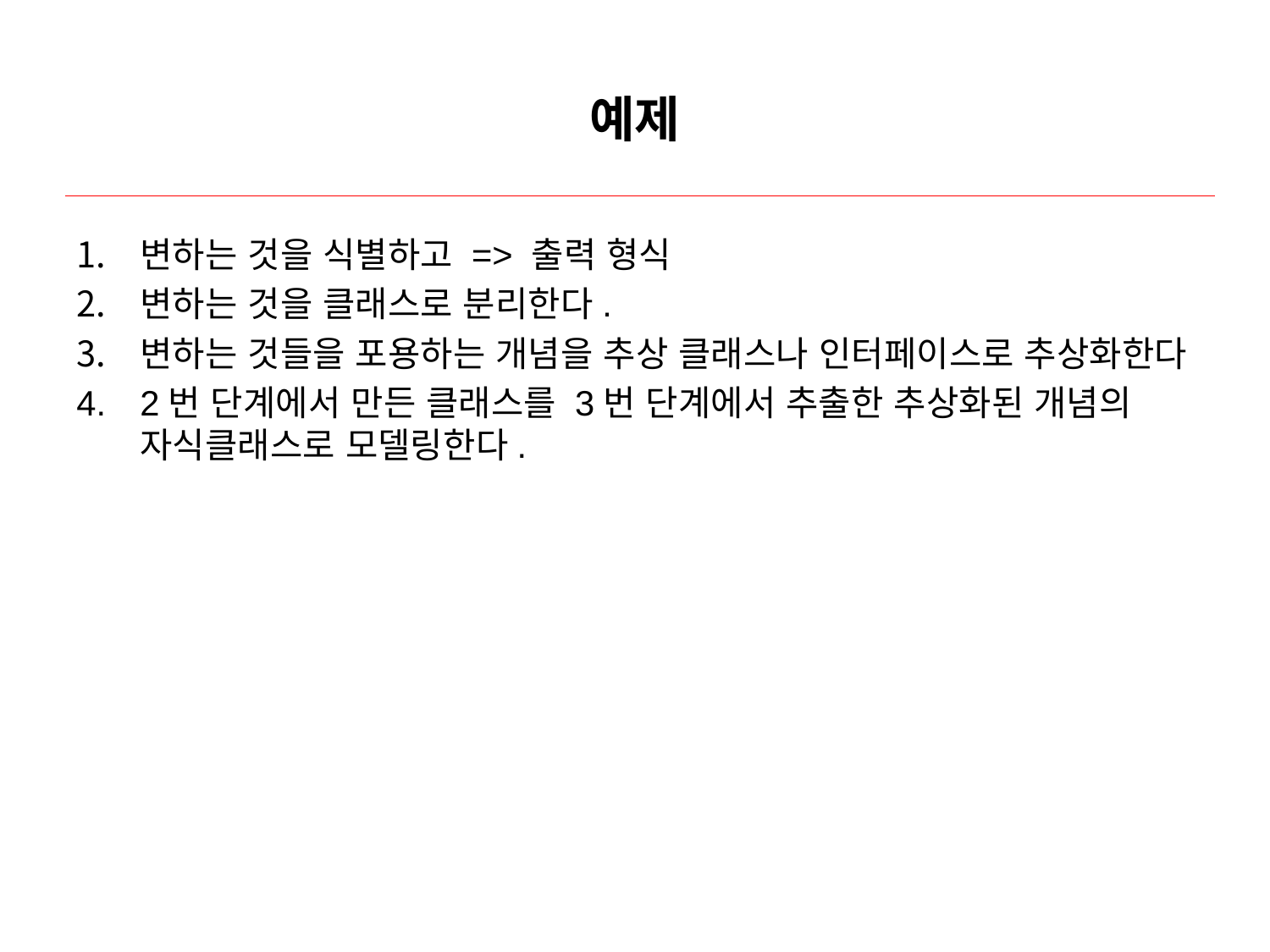

# 예제
변하는 것을 식별하고 => 출력 형식
변하는 것을 클래스로 분리한다.
변하는 것들을 포용하는 개념을 추상 클래스나 인터페이스로 추상화한다
2번 단계에서 만든 클래스를 3번 단계에서 추출한 추상화된 개념의 자식클래스로 모델링한다.